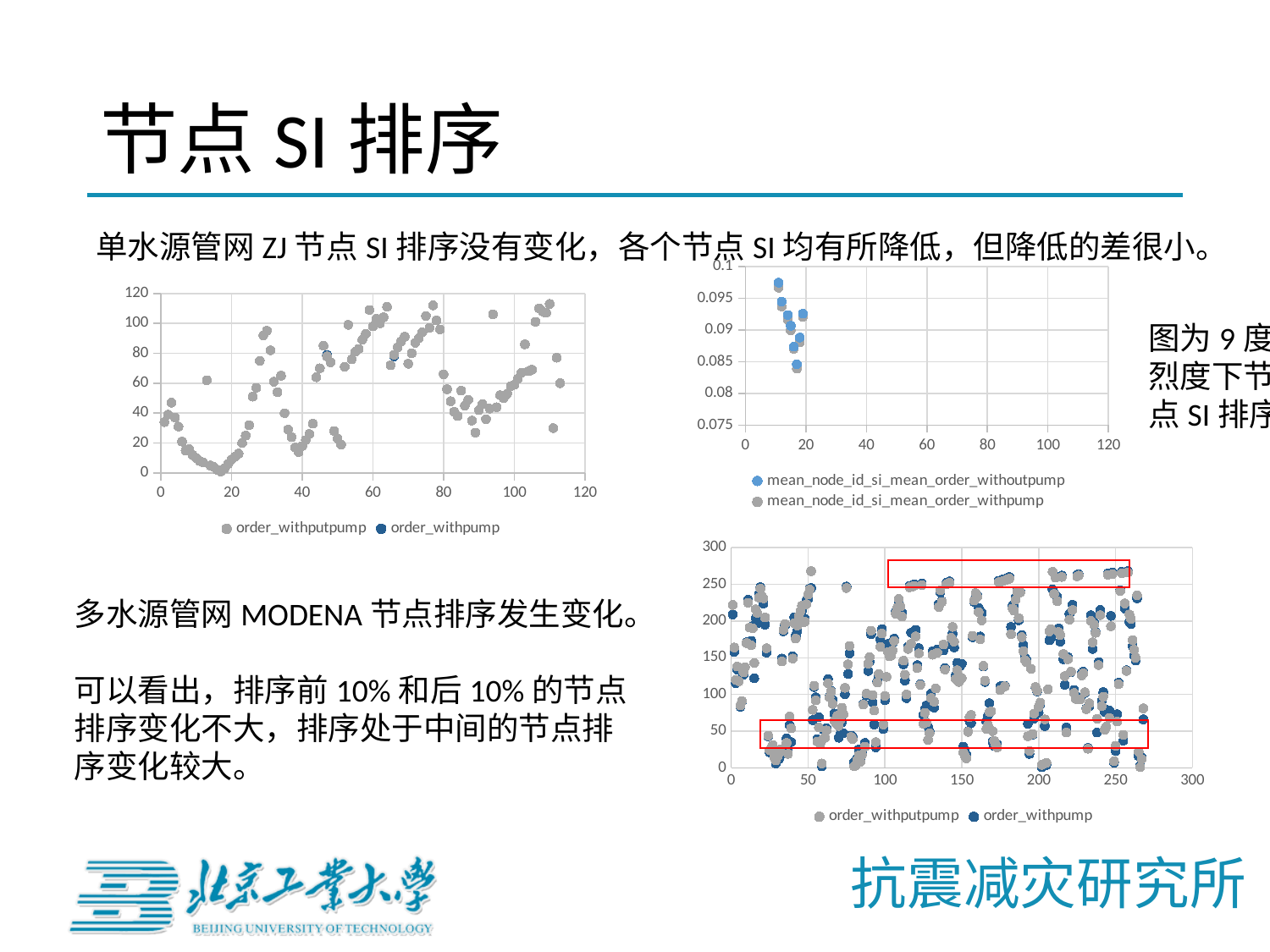

# 节点SI排序
单水源管网ZJ节点SI排序没有变化，各个节点SI均有所降低，但降低的差很小。

### Chart

| Category | mean_node_id_si_mean_order_withoutpump | mean_node_id_si_mean_order_withpump |
|---|---|---|

### Chart

| Category | order_withputpump | order_withpump |
|---|---|---|
图为9度烈度下节点SI排序

### Chart

| Category | order_withputpump | order_withpump |
|---|---|---|
多水源管网MODENA节点排序发生变化。

可以看出，排序前10%和后10%的节点排序变化不大，排序处于中间的节点排序变化较大。